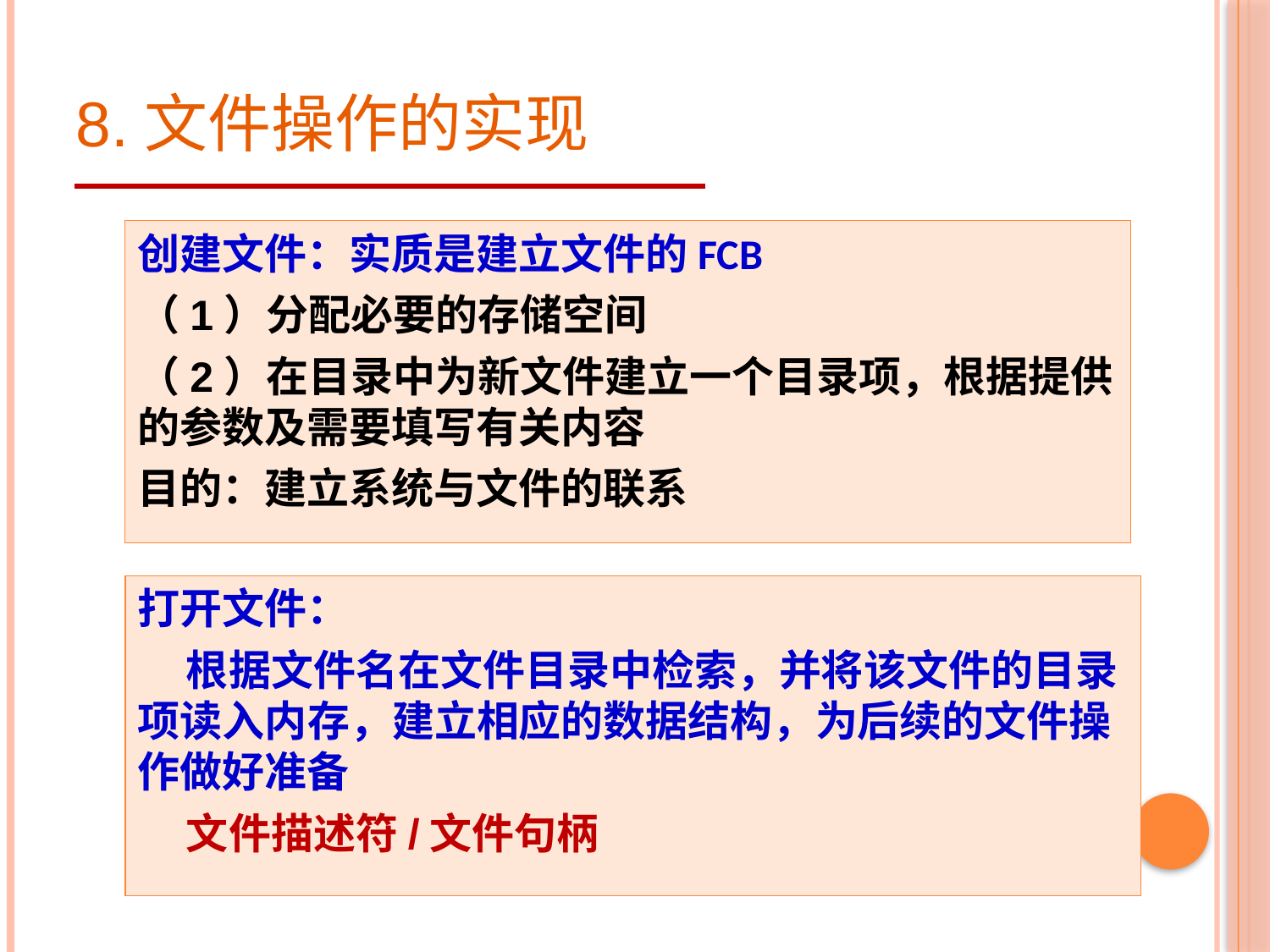

# 8.文件操作的实现
创建文件：实质是建立文件的FCB
（1）分配必要的存储空间
（2）在目录中为新文件建立一个目录项，根据提供的参数及需要填写有关内容
目的：建立系统与文件的联系
打开文件：
    根据文件名在文件目录中检索，并将该文件的目录项读入内存，建立相应的数据结构，为后续的文件操作做好准备
    文件描述符/文件句柄